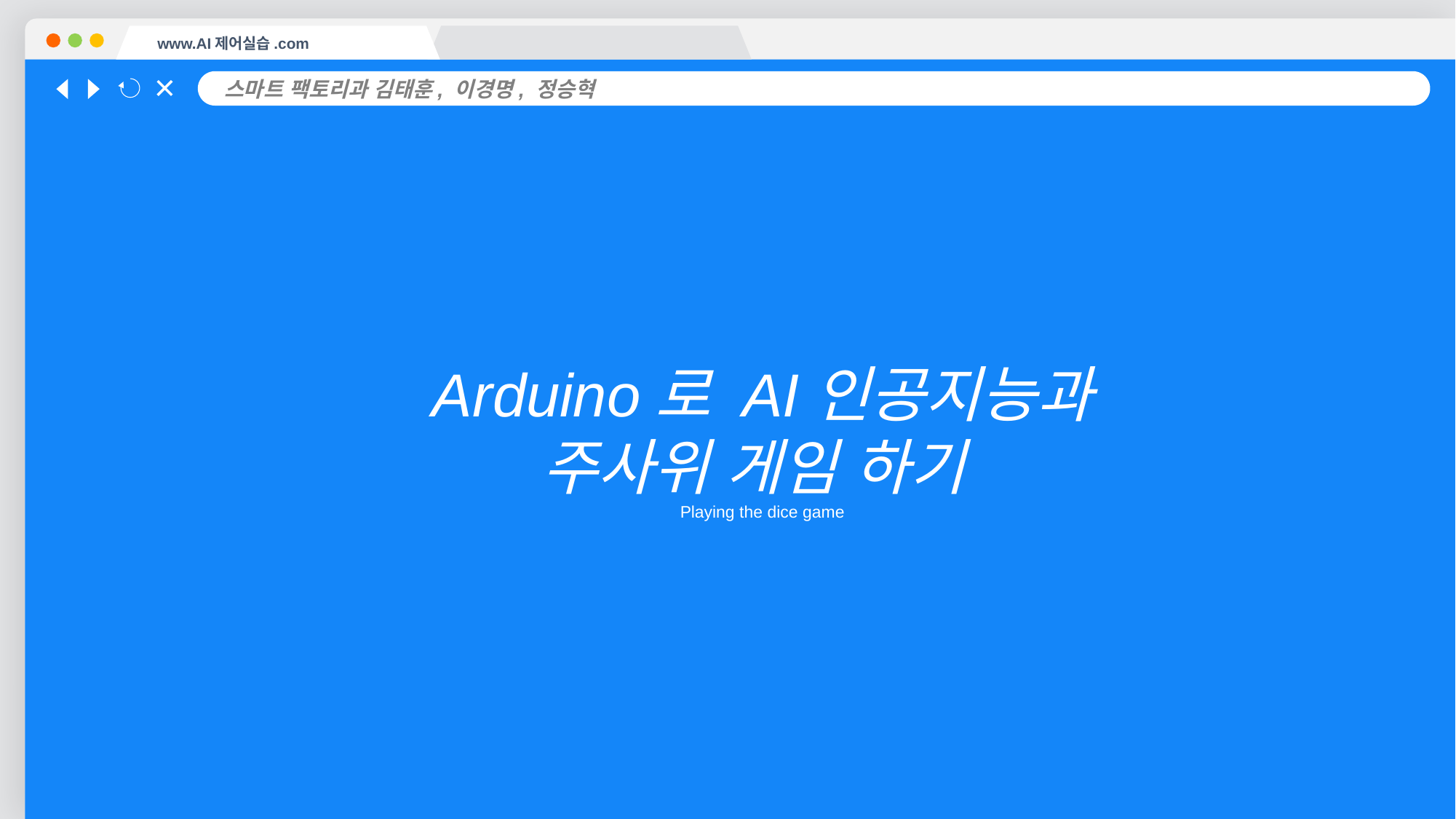

www.AI제어실습.com

스마트 팩토리과 김태훈, 이경명, 정승혁

Arduino로 AI인공지능과
주사위 게임 하기
Playing the dice game